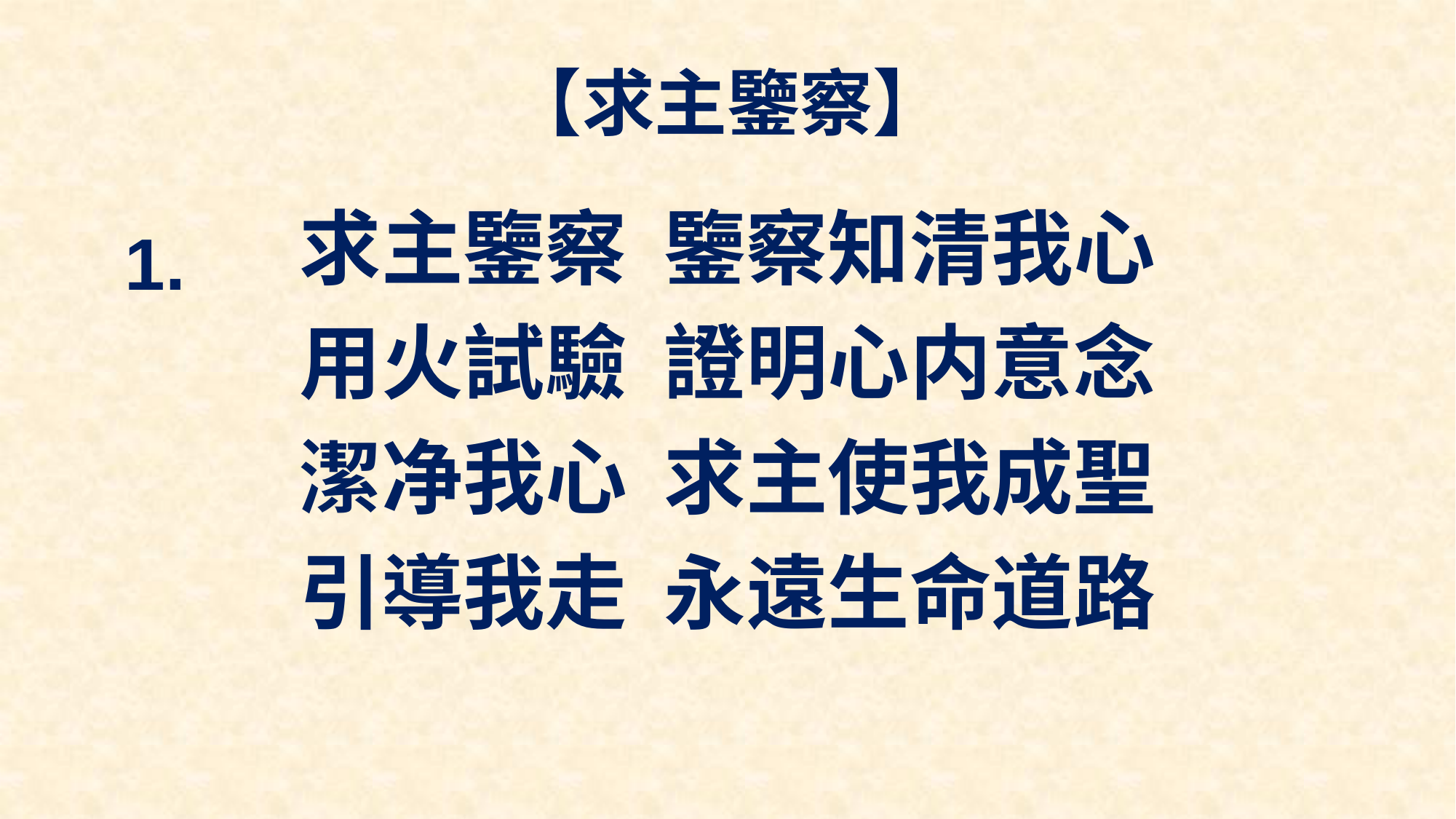

# 【求主鑒察】
求主鑒察  鑒察知清我心
用火試驗  證明心内意念
潔净我心  求主使我成聖
引導我走  永遠生命道路
1.